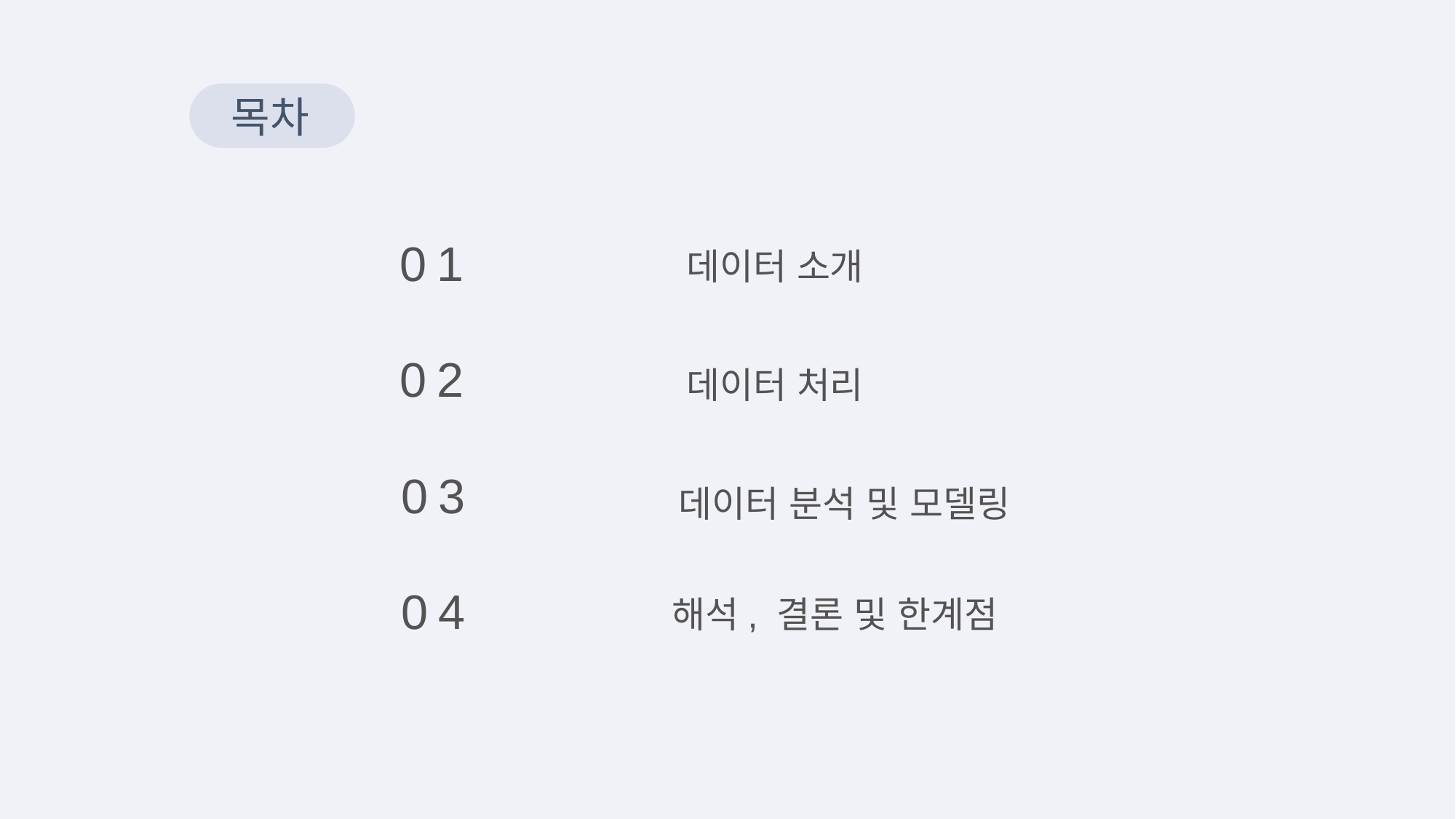

목차
01
02
03
04
데이터 소개
데이터 처리
데이터 분석 및 모델링
해석, 결론 및 한계점